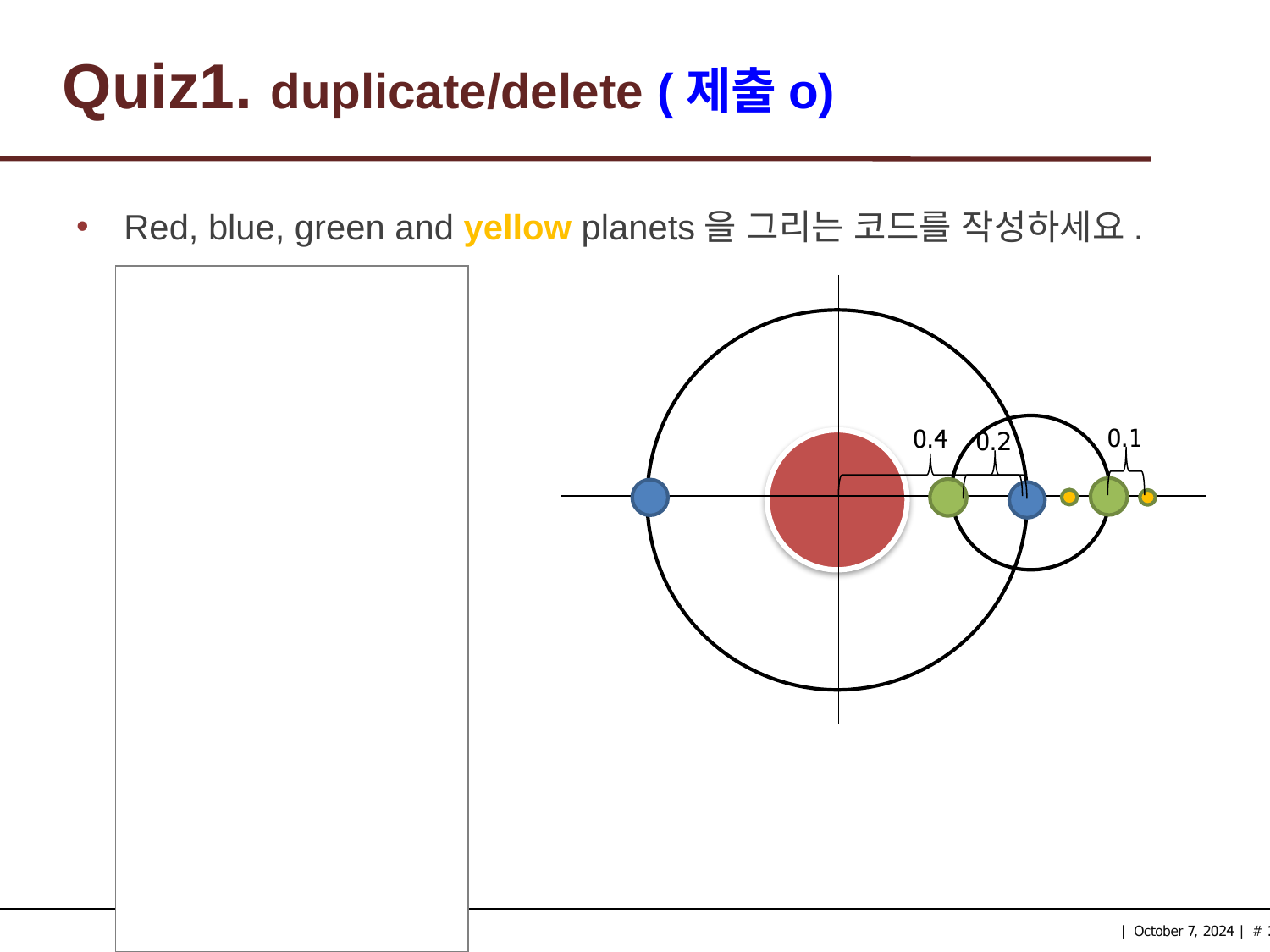

# Quiz1. duplicate/delete (제출o)
Red, blue, green and yellow planets을 그리는 코드를 작성하세요.

0.1
0.4
0.2